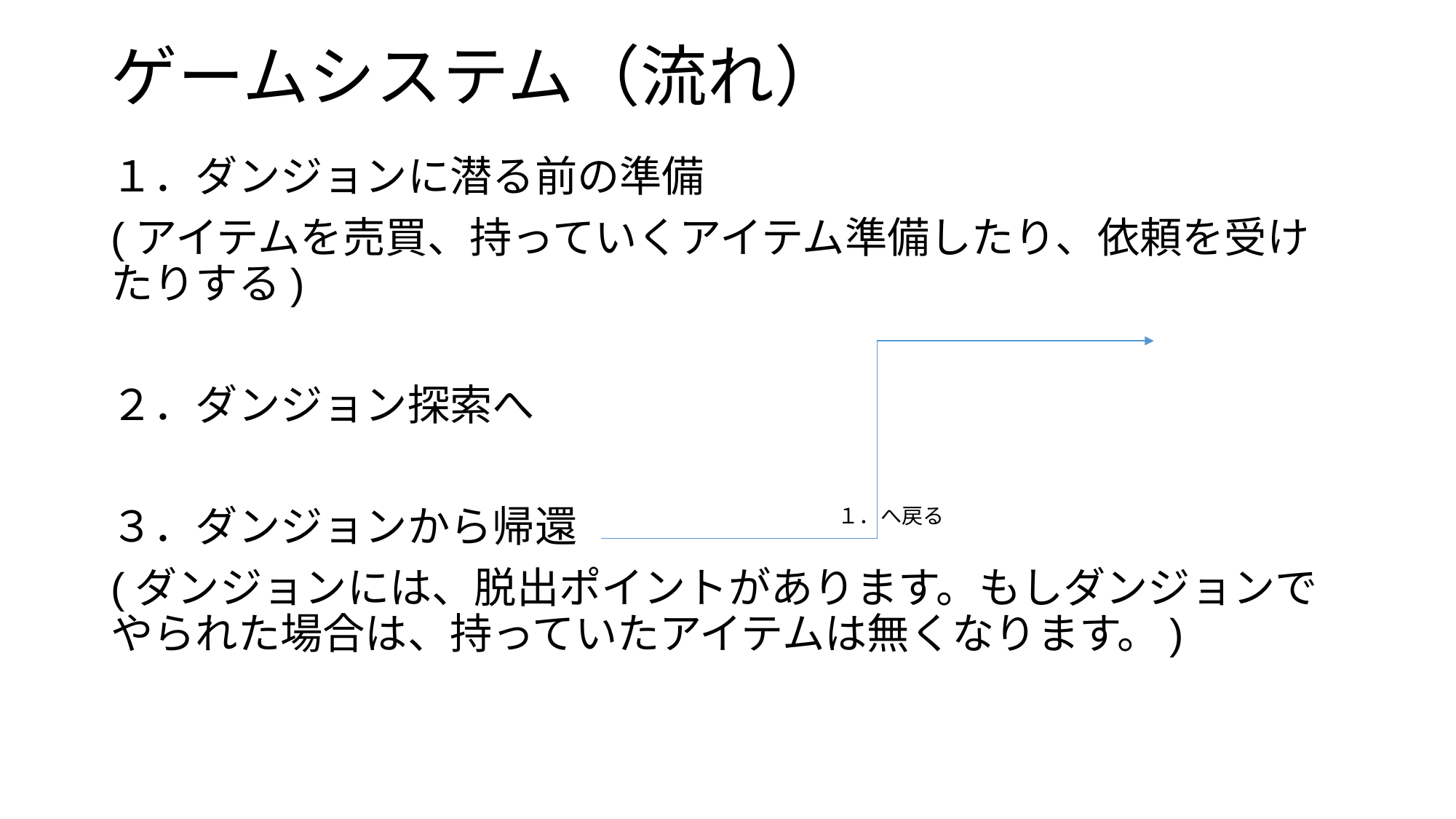

# ゲームシステム（流れ）
１．ダンジョンに潜る前の準備
(アイテムを売買、持っていくアイテム準備したり、依頼を受けたりする)

２．ダンジョン探索へ

３．ダンジョンから帰還
(ダンジョンには、脱出ポイントがあります。もしダンジョンでやられた場合は、持っていたアイテムは無くなります。)

１．へ戻る